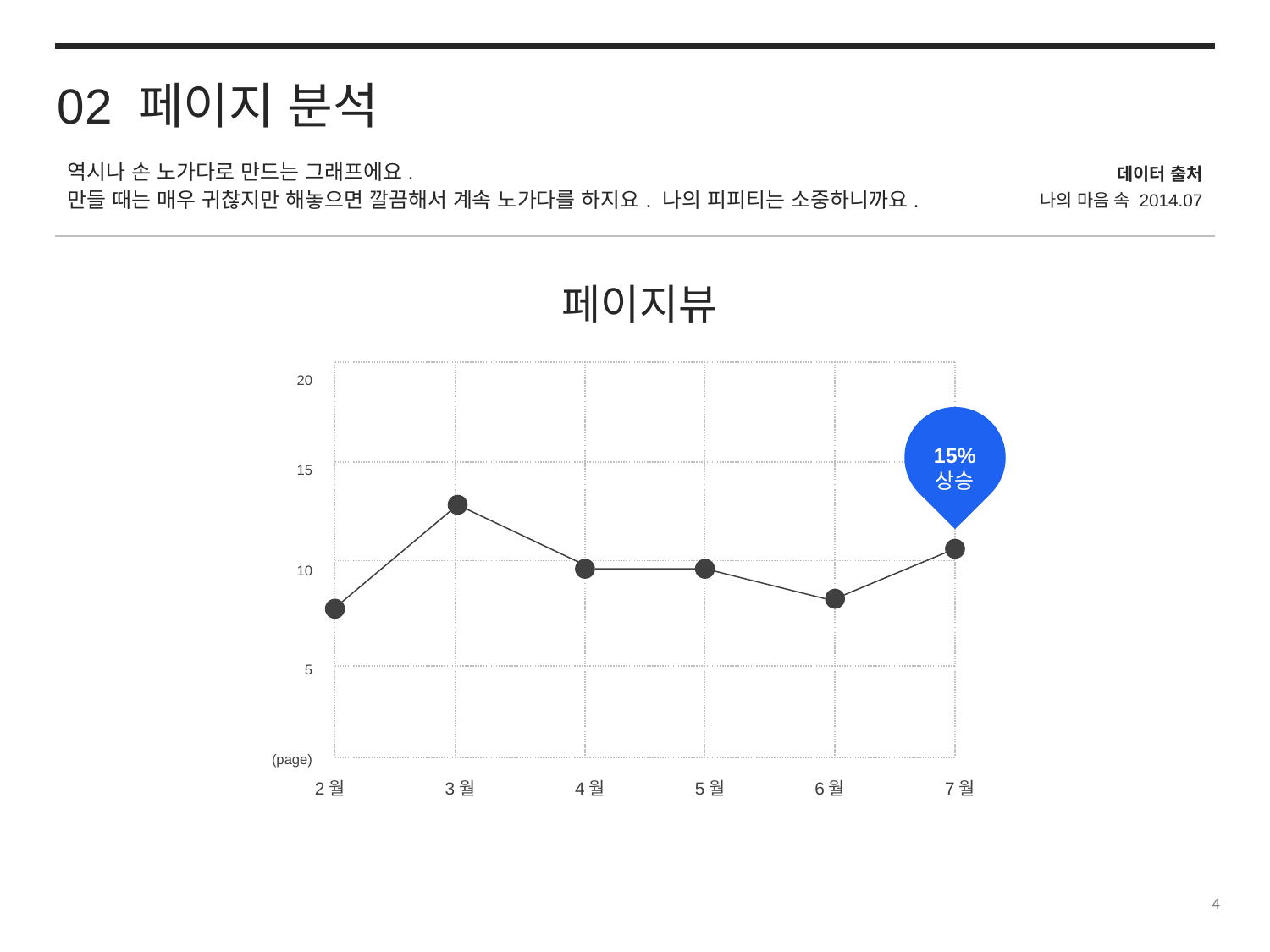

02 페이지 분석
역시나 손 노가다로 만드는 그래프에요.
만들 때는 매우 귀찮지만 해놓으면 깔끔해서 계속 노가다를 하지요. 나의 피피티는 소중하니까요.
데이터 출처
 나의 마음 속 2014.07
페이지뷰
20
15
10
5
(page)

15%
상승

2월
3월
4월
5월
6월
7월